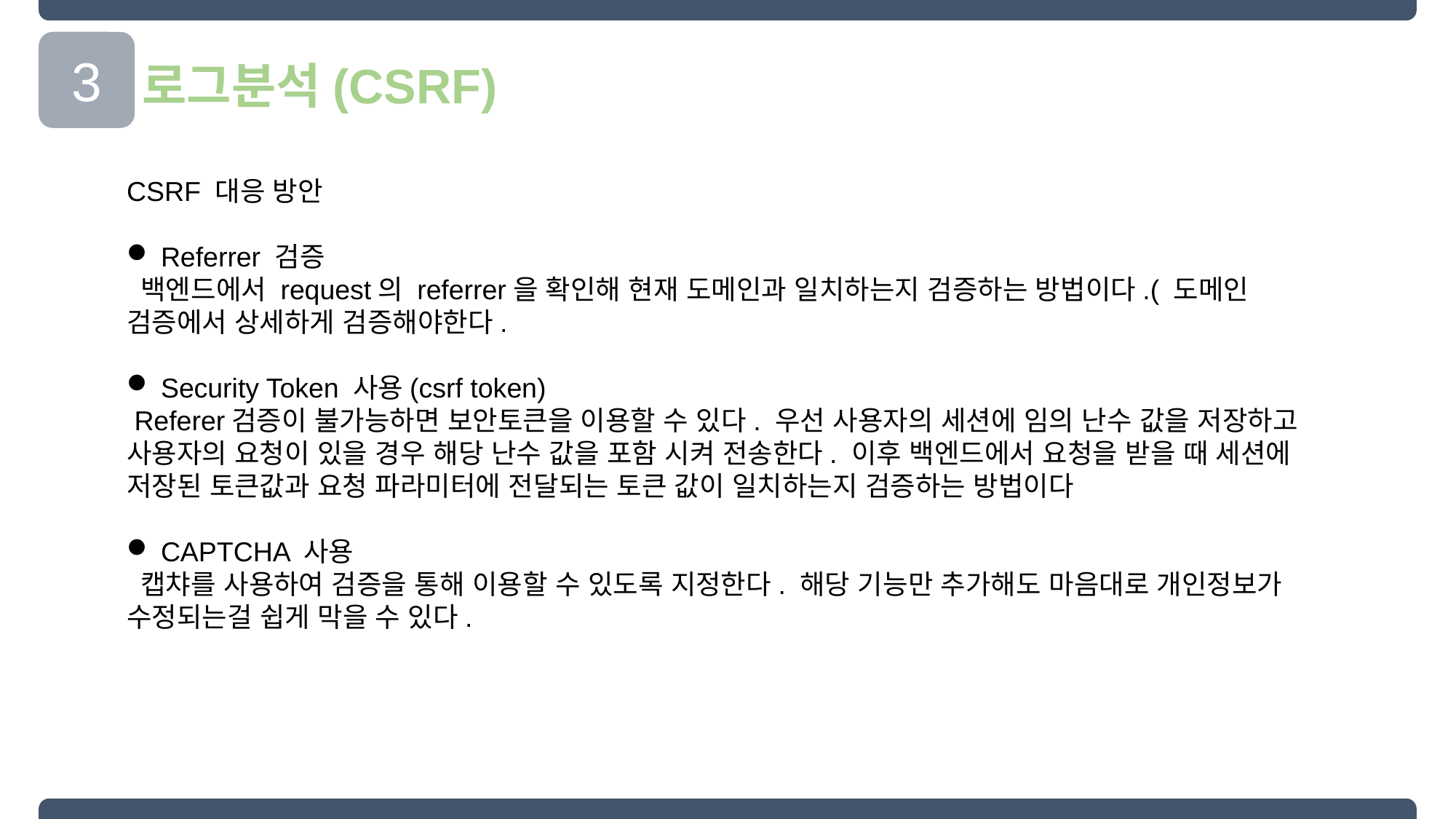

3
로그분석(CSRF)
CSRF 대응 방안

Referrer 검증
 백엔드에서 request의 referrer을 확인해 현재 도메인과 일치하는지 검증하는 방법이다.( 도메인 검증에서 상세하게 검증해야한다.

Security Token 사용(csrf token)
 Referer검증이 불가능하면 보안토큰을 이용할 수 있다. 우선 사용자의 세션에 임의 난수 값을 저장하고 사용자의 요청이 있을 경우 해당 난수 값을 포함 시켜 전송한다. 이후 백엔드에서 요청을 받을 때 세션에 저장된 토큰값과 요청 파라미터에 전달되는 토큰 값이 일치하는지 검증하는 방법이다

CAPTCHA 사용
 캡챠를 사용하여 검증을 통해 이용할 수 있도록 지정한다. 해당 기능만 추가해도 마음대로 개인정보가 수정되는걸 쉽게 막을 수 있다.